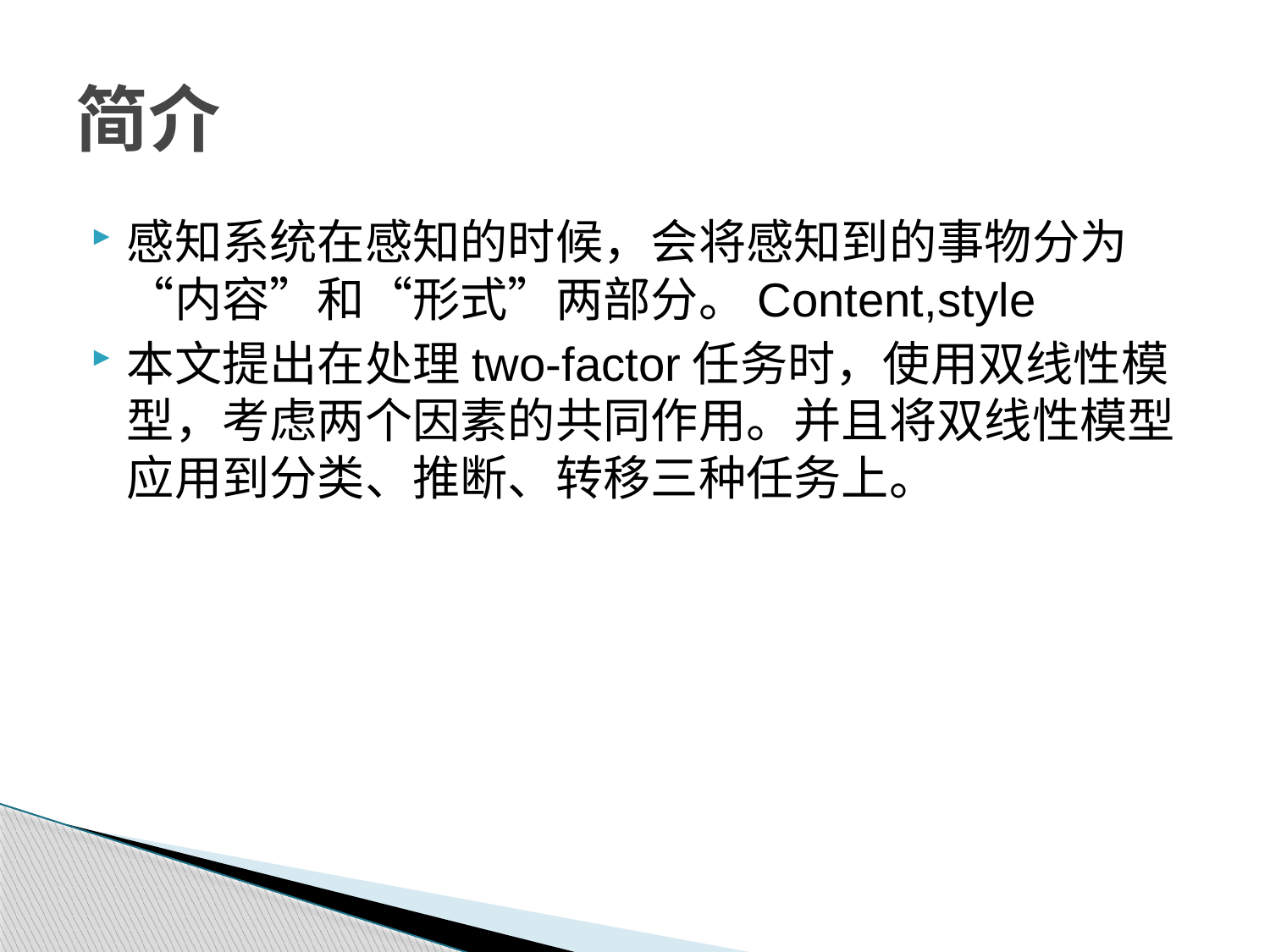

# 简介
感知系统在感知的时候，会将感知到的事物分为“内容”和“形式”两部分。Content,style
本文提出在处理two-factor任务时，使用双线性模型，考虑两个因素的共同作用。并且将双线性模型应用到分类、推断、转移三种任务上。